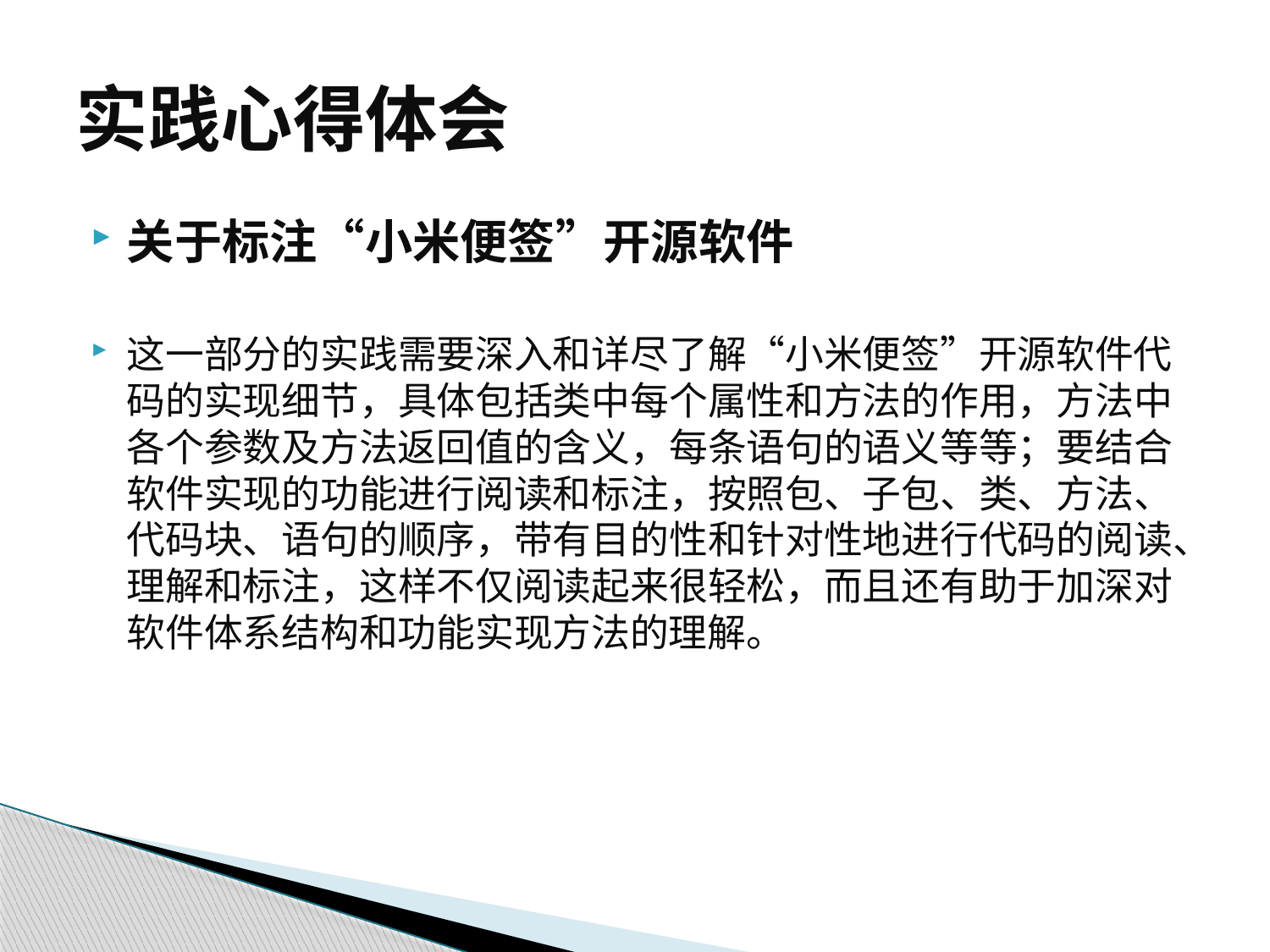

# 实践心得体会
关于标注“小米便签”开源软件

这一部分的实践需要深入和详尽了解“小米便签”开源软件代码的实现细节，具体包括类中每个属性和方法的作用，方法中各个参数及方法返回值的含义，每条语句的语义等等；要结合软件实现的功能进行阅读和标注，按照包、子包、类、方法、代码块、语句的顺序，带有目的性和针对性地进行代码的阅读、理解和标注，这样不仅阅读起来很轻松，而且还有助于加深对软件体系结构和功能实现方法的理解。